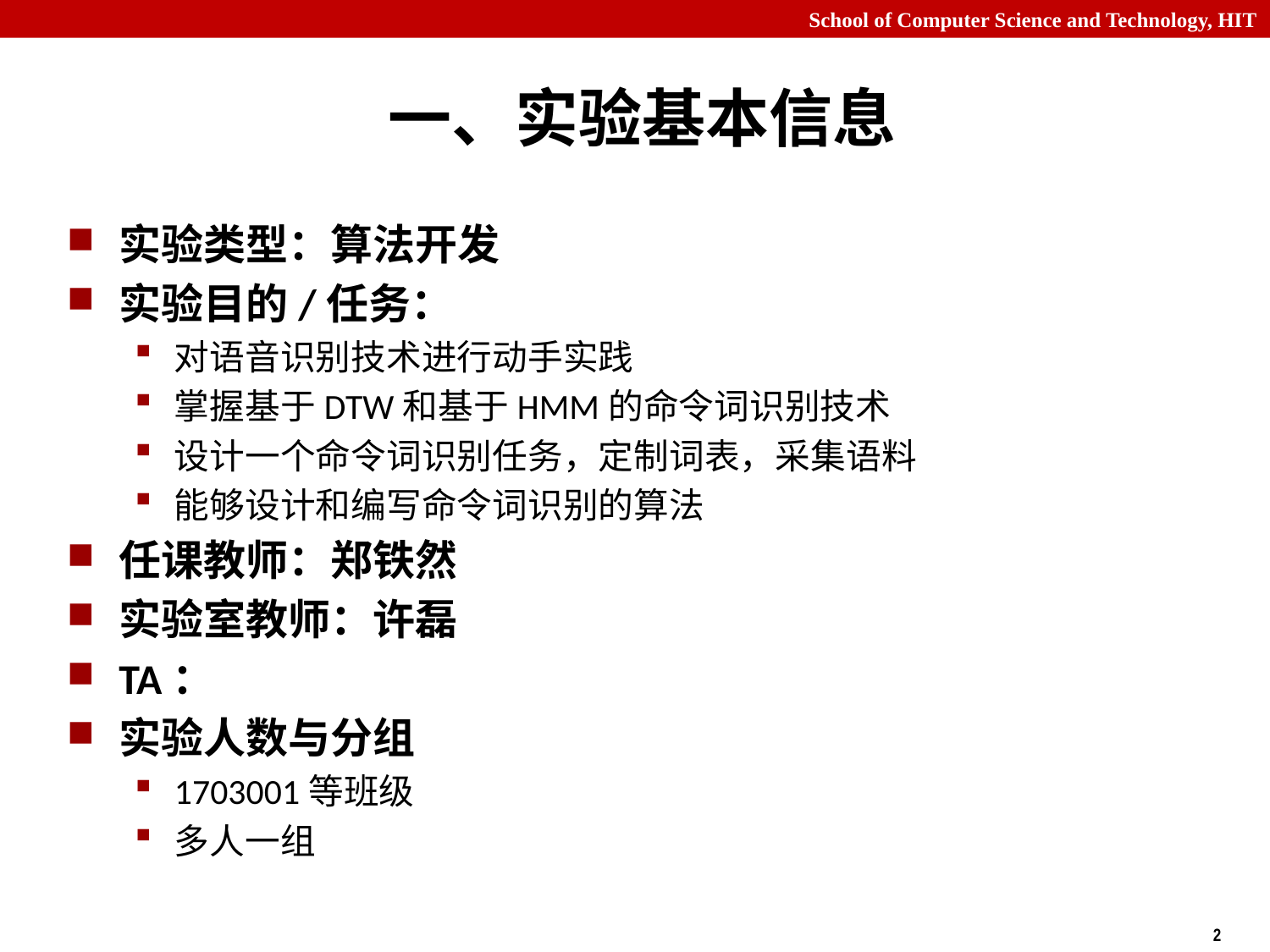

# 一、实验基本信息
实验类型：算法开发
实验目的/任务：
对语音识别技术进行动手实践
掌握基于DTW和基于HMM的命令词识别技术
设计一个命令词识别任务，定制词表，采集语料
能够设计和编写命令词识别的算法
任课教师：郑铁然
实验室教师：许磊
TA：
实验人数与分组
1703001等班级
多人一组